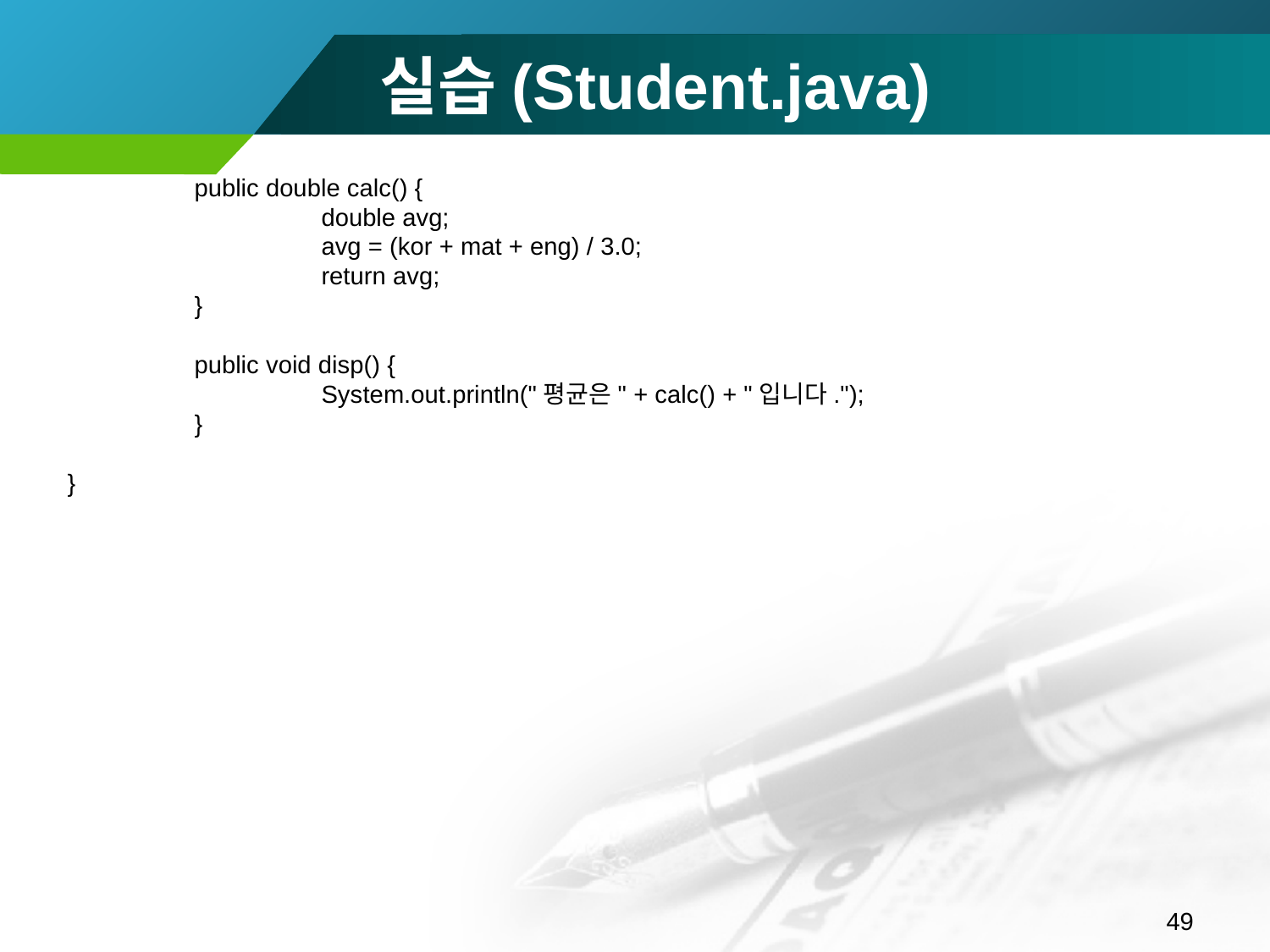

# 실습(Student.java)
	public double calc() {
		double avg;
		avg = (kor + mat + eng) / 3.0;
		return avg;
	}

	public void disp() {
		System.out.println("평균은" + calc() + "입니다.");
	}

}
49